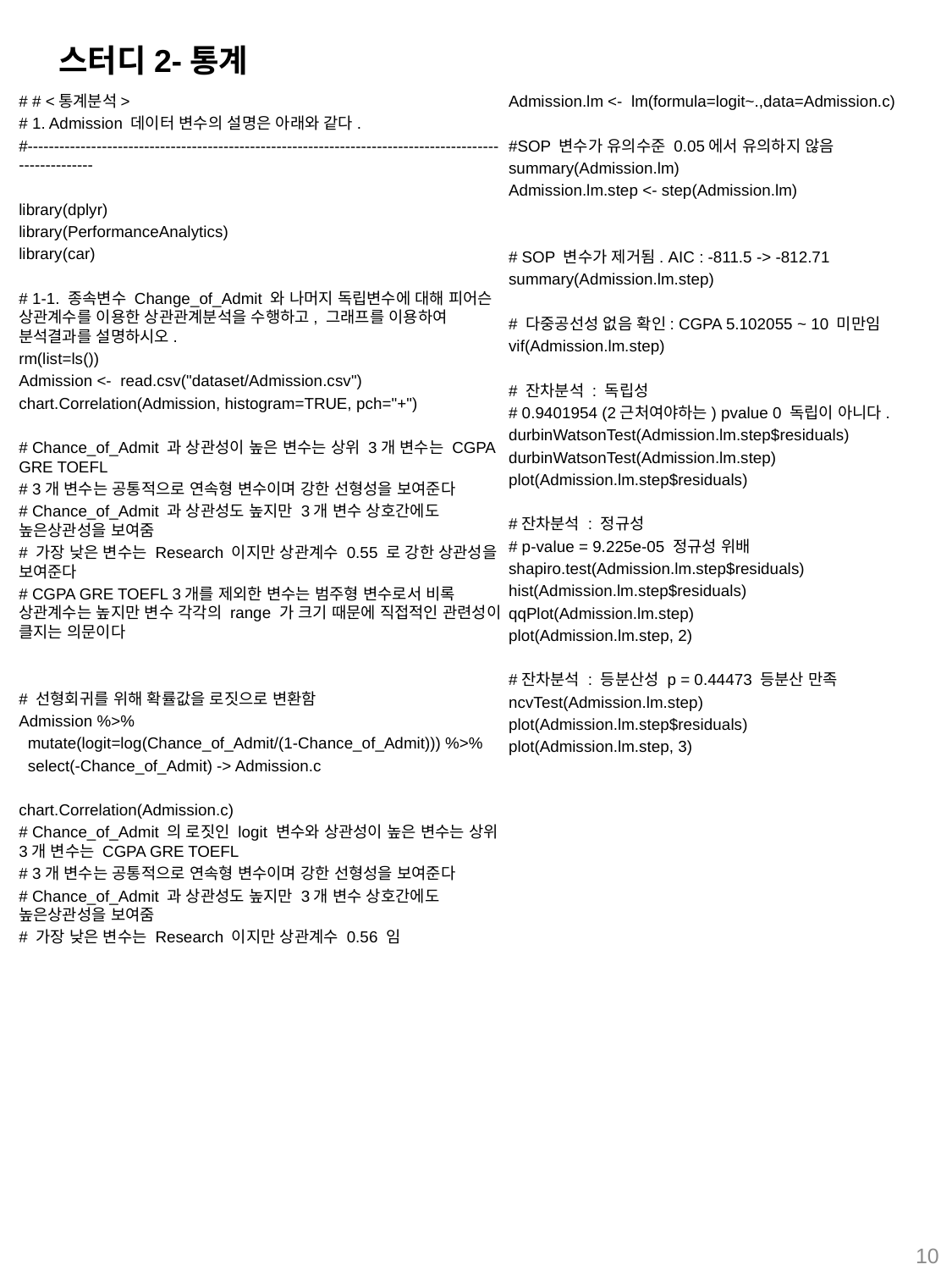

# 스터디2-통계
# # <통계분석>
# 1. Admission 데이터 변수의 설명은 아래와 같다.
#-------------------------------------------------------------------------------------------------------

library(dplyr)
library(PerformanceAnalytics)
library(car)

# 1-1. 종속변수 Change_of_Admit 와 나머지 독립변수에 대해 피어슨 상관계수를 이용한 상관관계분석을 수행하고, 그래프를 이용하여 분석결과를 설명하시오.
rm(list=ls())
Admission <-  read.csv("dataset/Admission.csv")
chart.Correlation(Admission, histogram=TRUE, pch="+")

# Chance_of_Admit 과 상관성이 높은 변수는 상위 3개 변수는 CGPA GRE TOEFL
# 3개 변수는 공통적으로 연속형 변수이며 강한 선형성을 보여준다
# Chance_of_Admit 과 상관성도 높지만 3개 변수 상호간에도 높은상관성을 보여줌
# 가장 낮은 변수는 Research 이지만 상관계수 0.55 로 강한 상관성을 보여준다
# CGPA GRE TOEFL 3개를 제외한 변수는 범주형 변수로서 비록 상관계수는 높지만 변수 각각의 range 가 크기 때문에 직접적인 관련성이 클지는 의문이다

# 선형회귀를 위해 확률값을 로짓으로 변환함
Admission %>%
  mutate(logit=log(Chance_of_Admit/(1-Chance_of_Admit))) %>%
  select(-Chance_of_Admit) -> Admission.c

chart.Correlation(Admission.c)
# Chance_of_Admit 의 로짓인 logit 변수와 상관성이 높은 변수는 상위 3개 변수는 CGPA GRE TOEFL
# 3개 변수는 공통적으로 연속형 변수이며 강한 선형성을 보여준다
# Chance_of_Admit 과 상관성도 높지만 3개 변수 상호간에도 높은상관성을 보여줌
# 가장 낮은 변수는 Research 이지만 상관계수 0.56 임
Admission.lm <-  lm(formula=logit~.,data=Admission.c)

#SOP 변수가 유의수준 0.05에서 유의하지 않음
summary(Admission.lm)
Admission.lm.step <- step(Admission.lm)

# SOP 변수가 제거됨. AIC : -811.5 -> -812.71
summary(Admission.lm.step)

# 다중공선성 없음 확인: CGPA 5.102055 ~ 10 미만임
vif(Admission.lm.step)

# 잔차분석 : 독립성
# 0.9401954 (2근처여야하는) pvalue 0 독립이 아니다.
durbinWatsonTest(Admission.lm.step$residuals)
durbinWatsonTest(Admission.lm.step)
plot(Admission.lm.step$residuals)

#잔차분석 : 정규성
# p-value = 9.225e-05 정규성 위배
shapiro.test(Admission.lm.step$residuals)
hist(Admission.lm.step$residuals)
qqPlot(Admission.lm.step)
plot(Admission.lm.step, 2)

#잔차분석 : 등분산성 p = 0.44473 등분산 만족
ncvTest(Admission.lm.step)
plot(Admission.lm.step$residuals)
plot(Admission.lm.step, 3)
10